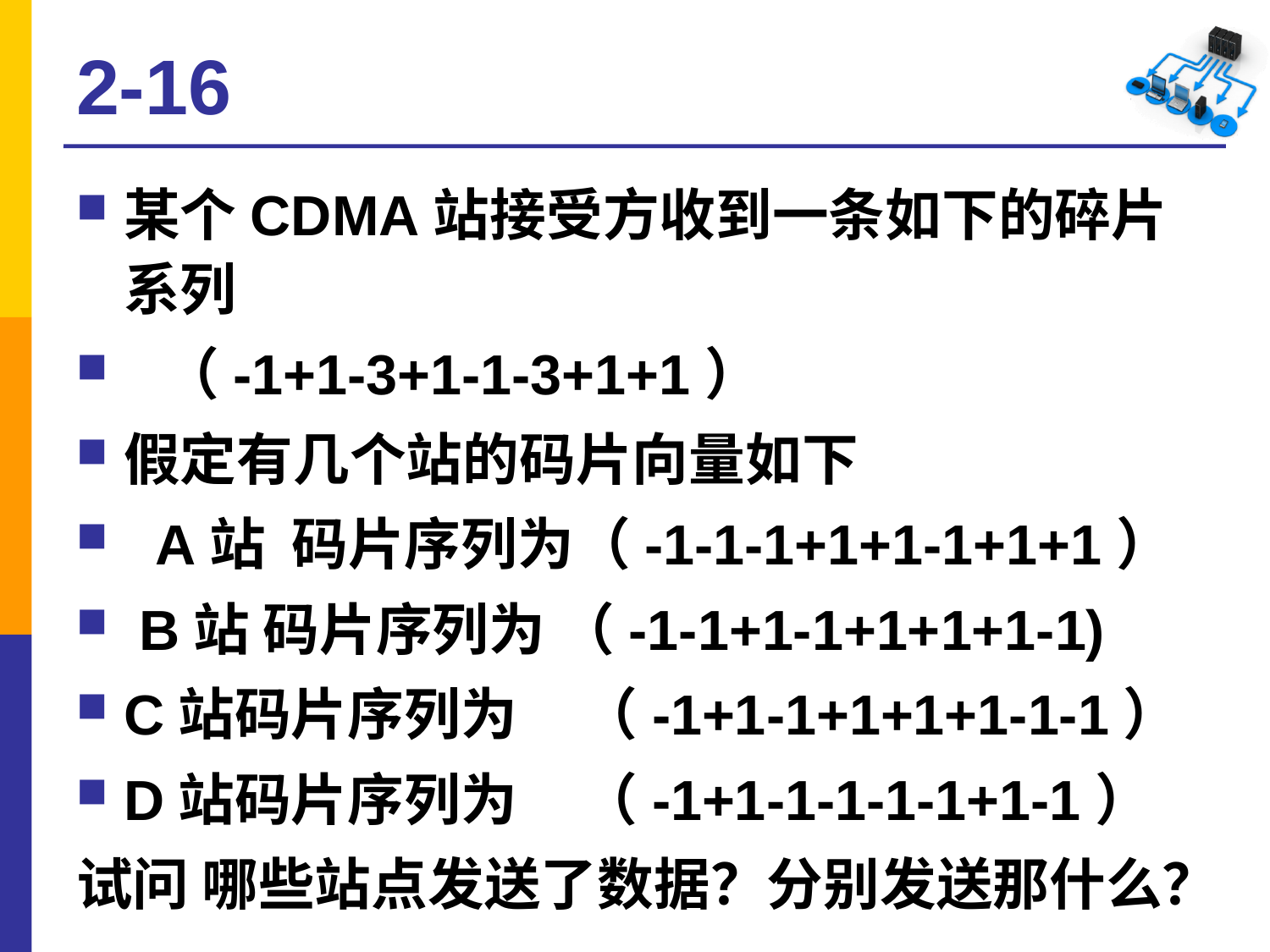

# 2-16
某个CDMA站接受方收到一条如下的碎片系列
  （-1+1-3+1-1-3+1+1）
假定有几个站的码片向量如下
  A站  码片序列为（-1-1-1+1+1-1+1+1）
 B站 码片序列为 （-1-1+1-1+1+1+1-1)
C站码片序列为     （-1+1-1+1+1+1-1-1）
D站码片序列为     （-1+1-1-1-1-1+1-1）
试问 哪些站点发送了数据？分别发送那什么？